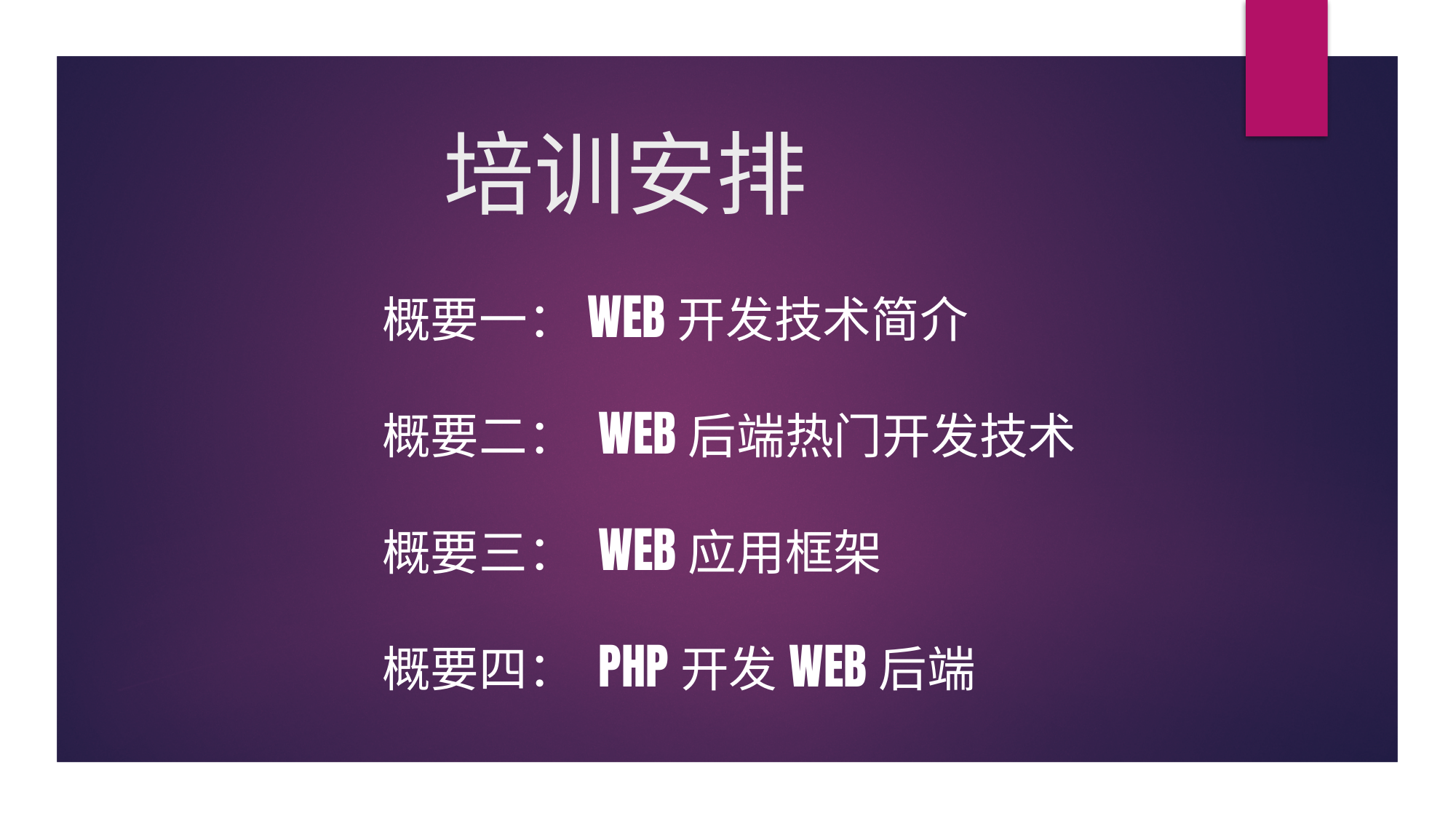

# 培训安排
概要一：WEB开发技术简介

概要二： WEB后端热门开发技术

概要三： WEB应用框架

概要四： PHP开发WEB后端